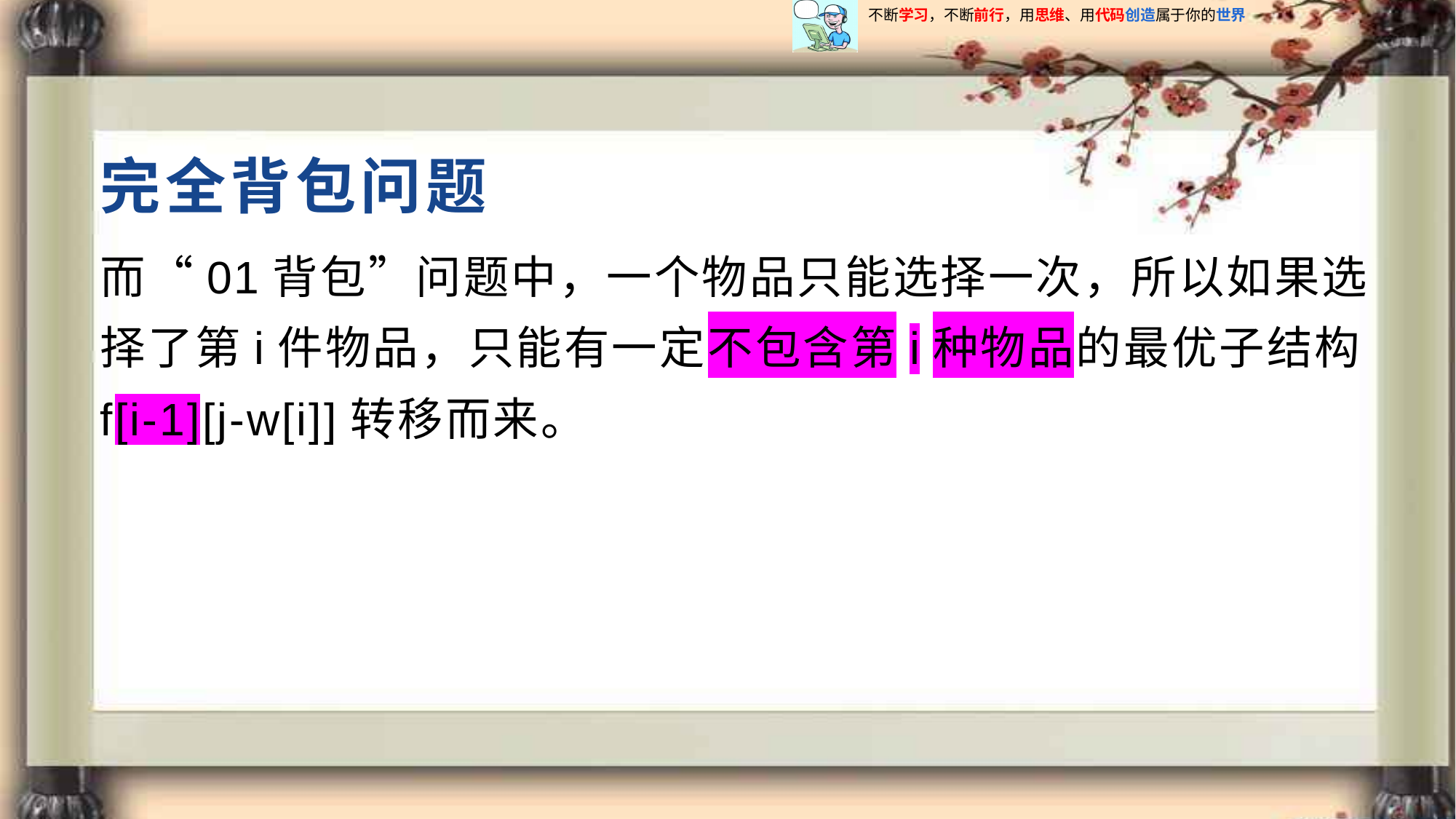

# 完全背包问题
而“01背包”问题中，一个物品只能选择一次，所以如果选择了第i件物品，只能有一定不包含第i种物品的最优子结构f[i-1][j-w[i]]转移而来。